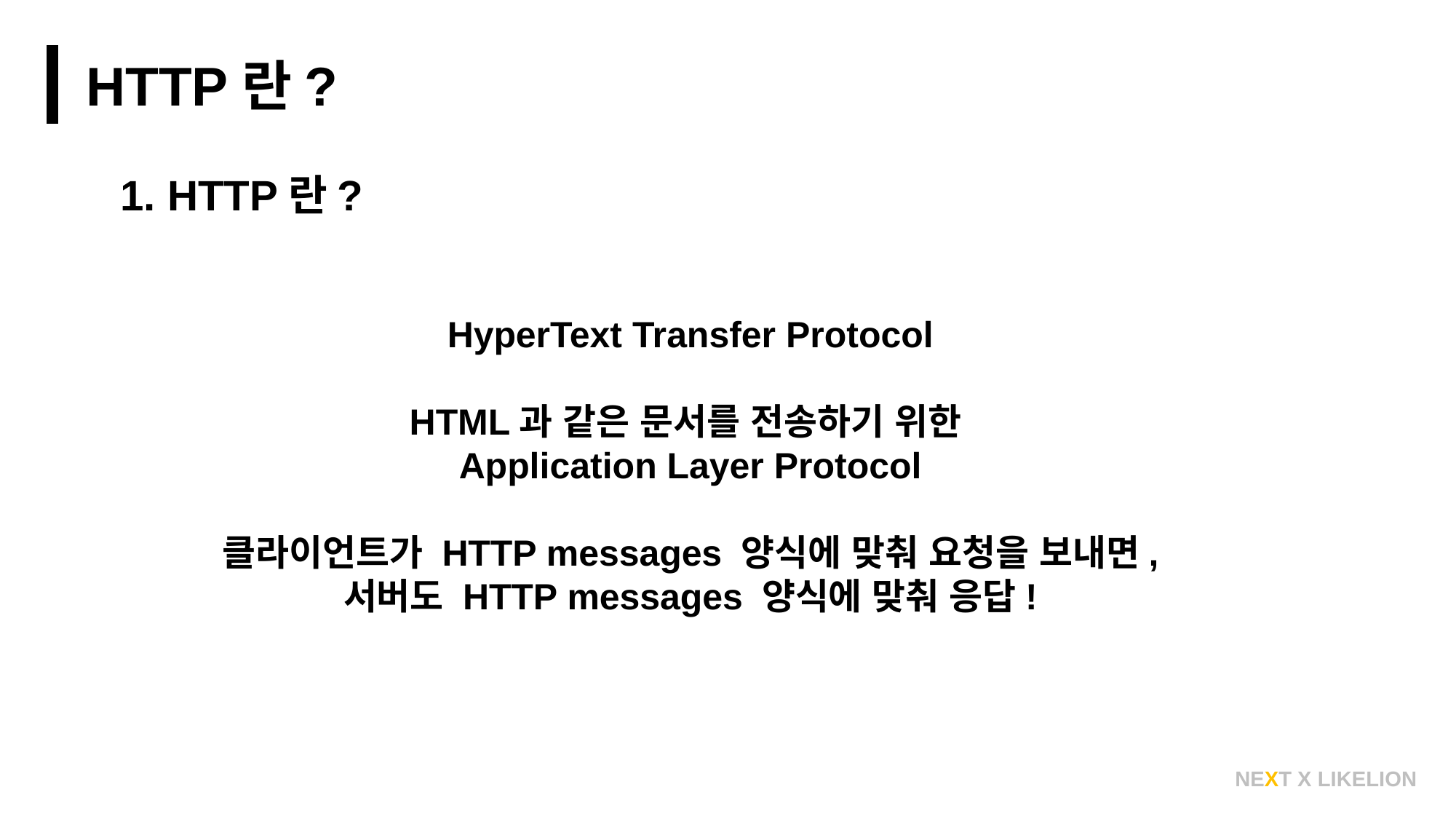

HTTP란?
1. HTTP란?
HyperText Transfer Protocol

HTML과 같은 문서를 전송하기 위한
Application Layer Protocol

클라이언트가 HTTP messages 양식에 맞춰 요청을 보내면,
서버도 HTTP messages 양식에 맞춰 응답!
NEXT X LIKELION